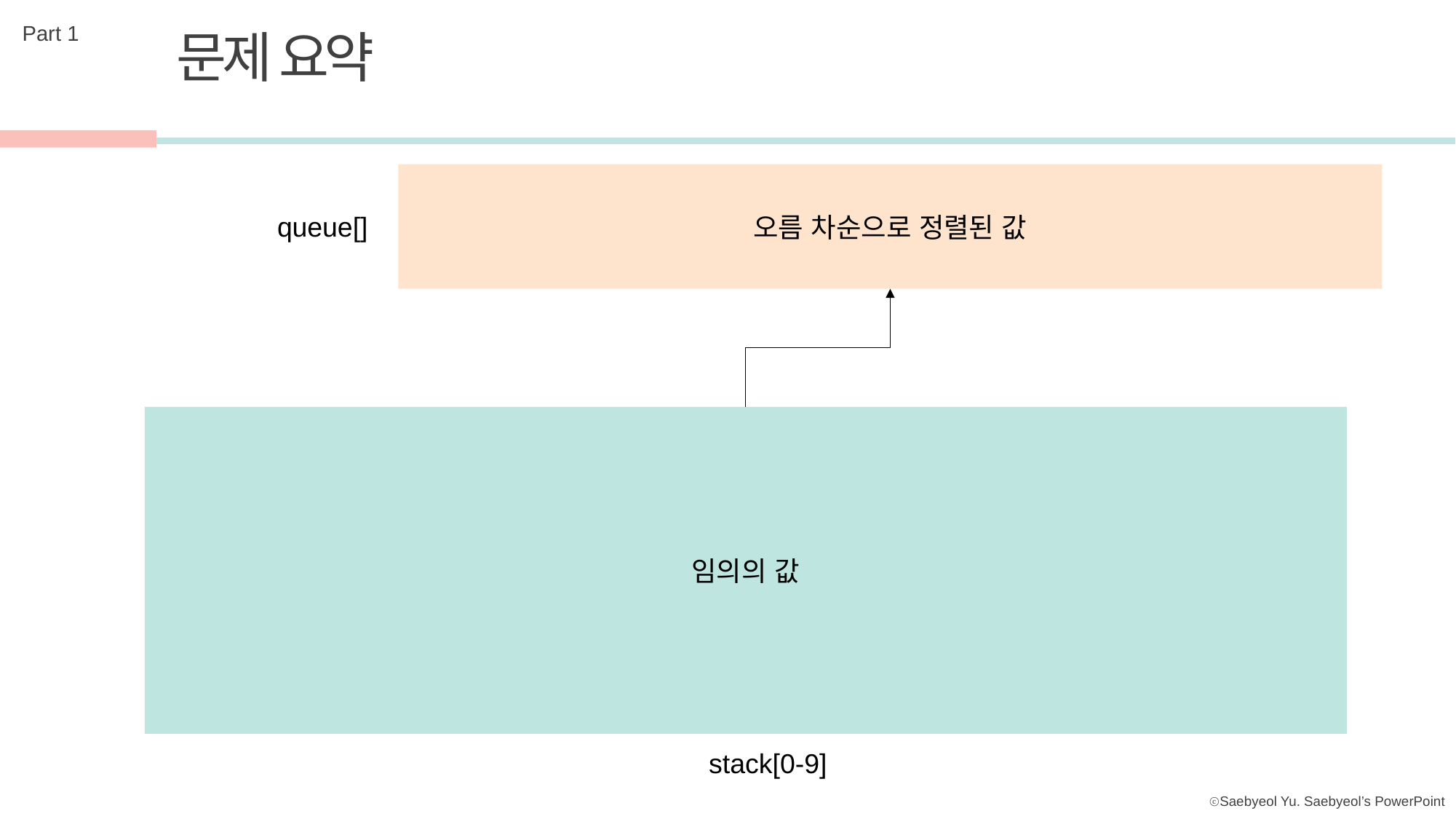

Part 1
문제 요약

오름 차순으로 정렬된 값
queue[]
임의의 값
stack[0-9]